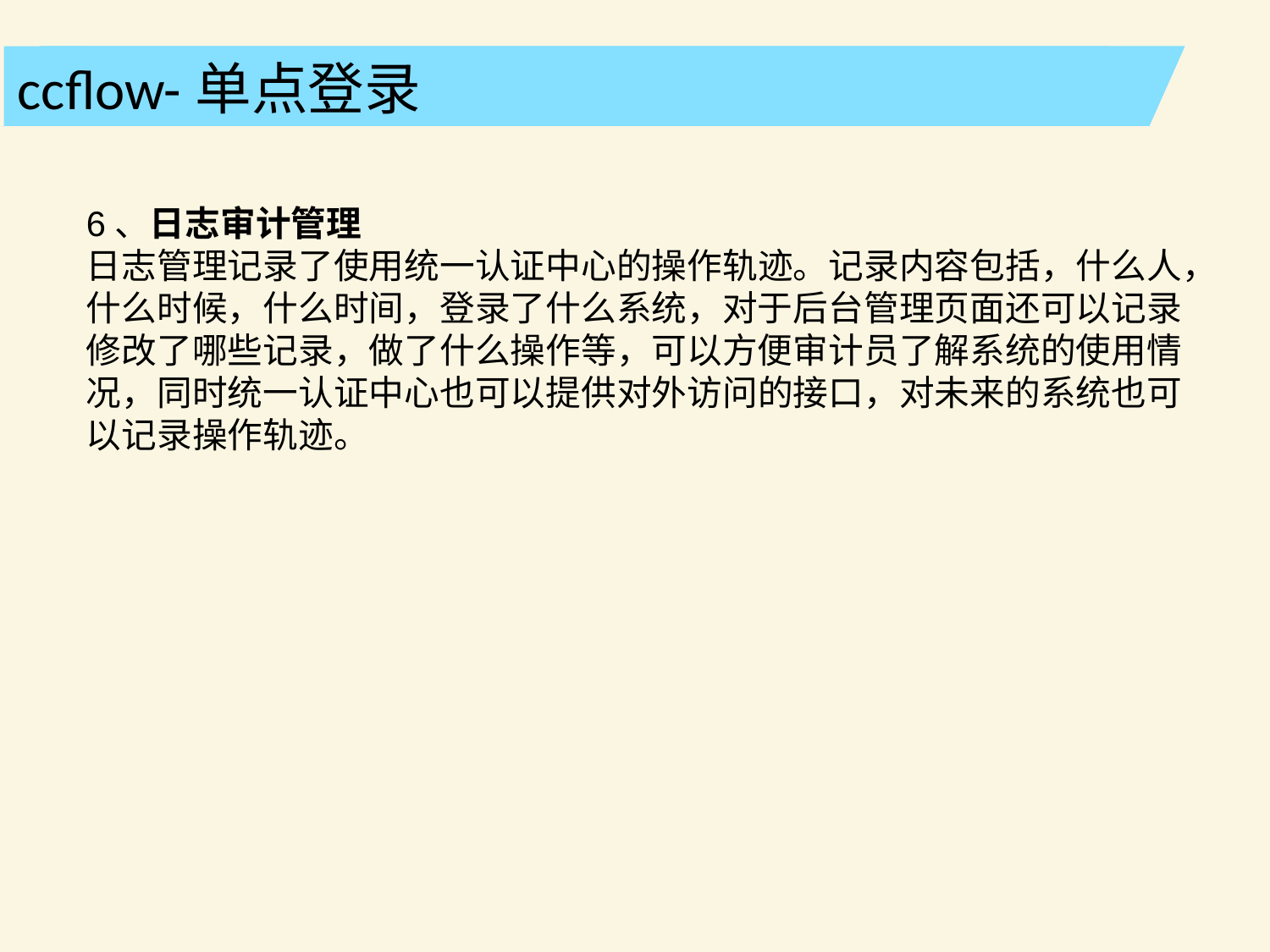

ccflow-单点登录
6、日志审计管理
日志管理记录了使用统一认证中心的操作轨迹。记录内容包括，什么人，什么时候，什么时间，登录了什么系统，对于后台管理页面还可以记录修改了哪些记录，做了什么操作等，可以方便审计员了解系统的使用情况，同时统一认证中心也可以提供对外访问的接口，对未来的系统也可以记录操作轨迹。